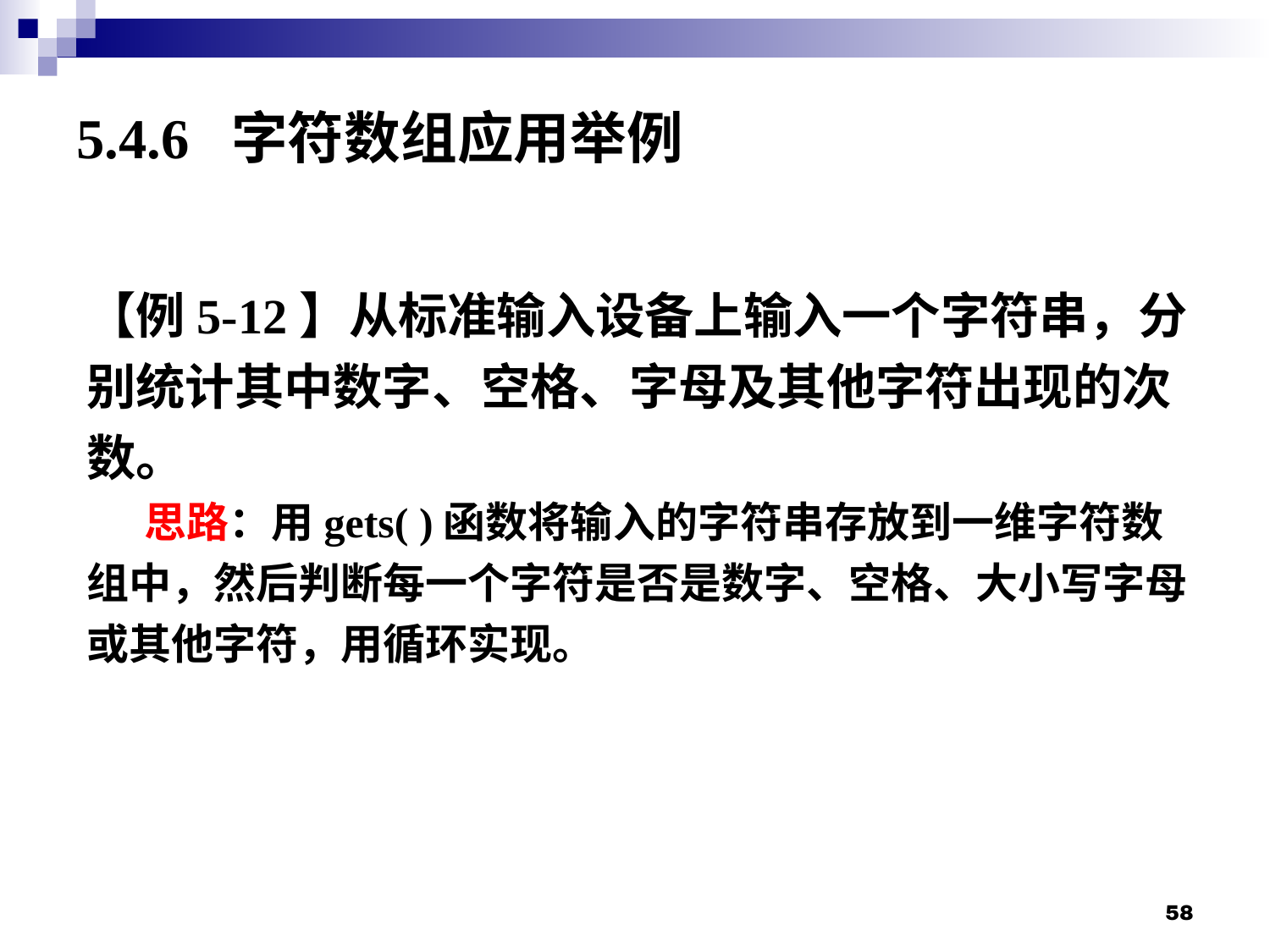

# 5.4.6  字符数组应用举例
【例5-12】从标准输入设备上输入一个字符串，分别统计其中数字、空格、字母及其他字符出现的次数。
     思路：用gets( )函数将输入的字符串存放到一维字符数组中，然后判断每一个字符是否是数字、空格、大小写字母或其他字符，用循环实现。

58